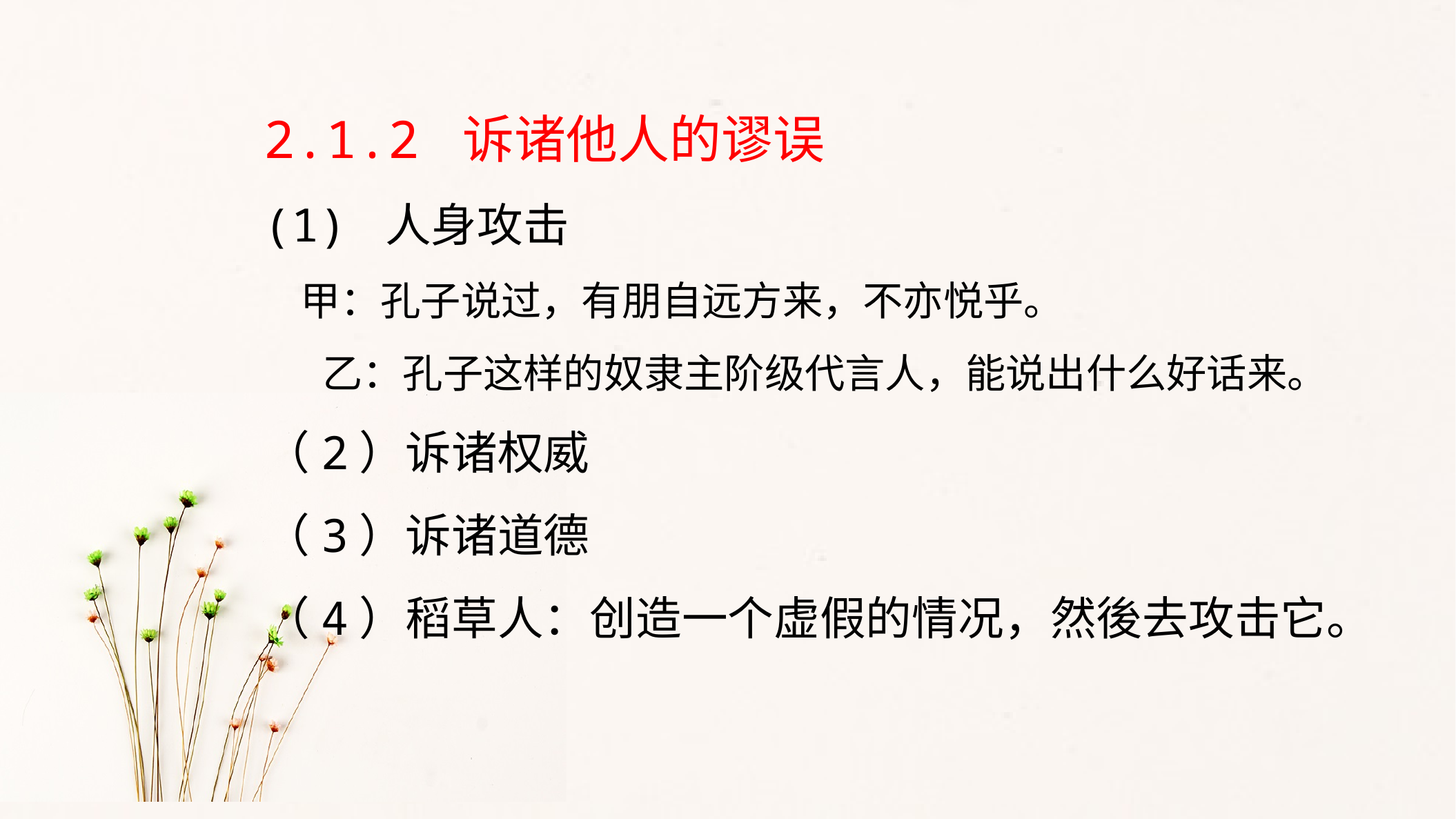

2.1.2 诉诸他人的谬误
(1) 人身攻击
   甲：孔子说过，有朋自远方来，不亦悦乎。
 　乙：孔子这样的奴隶主阶级代言人，能说出什么好话来。
（2）诉诸权威
（3）诉诸道德
（4）稻草人：创造一个虚假的情况，然後去攻击它。